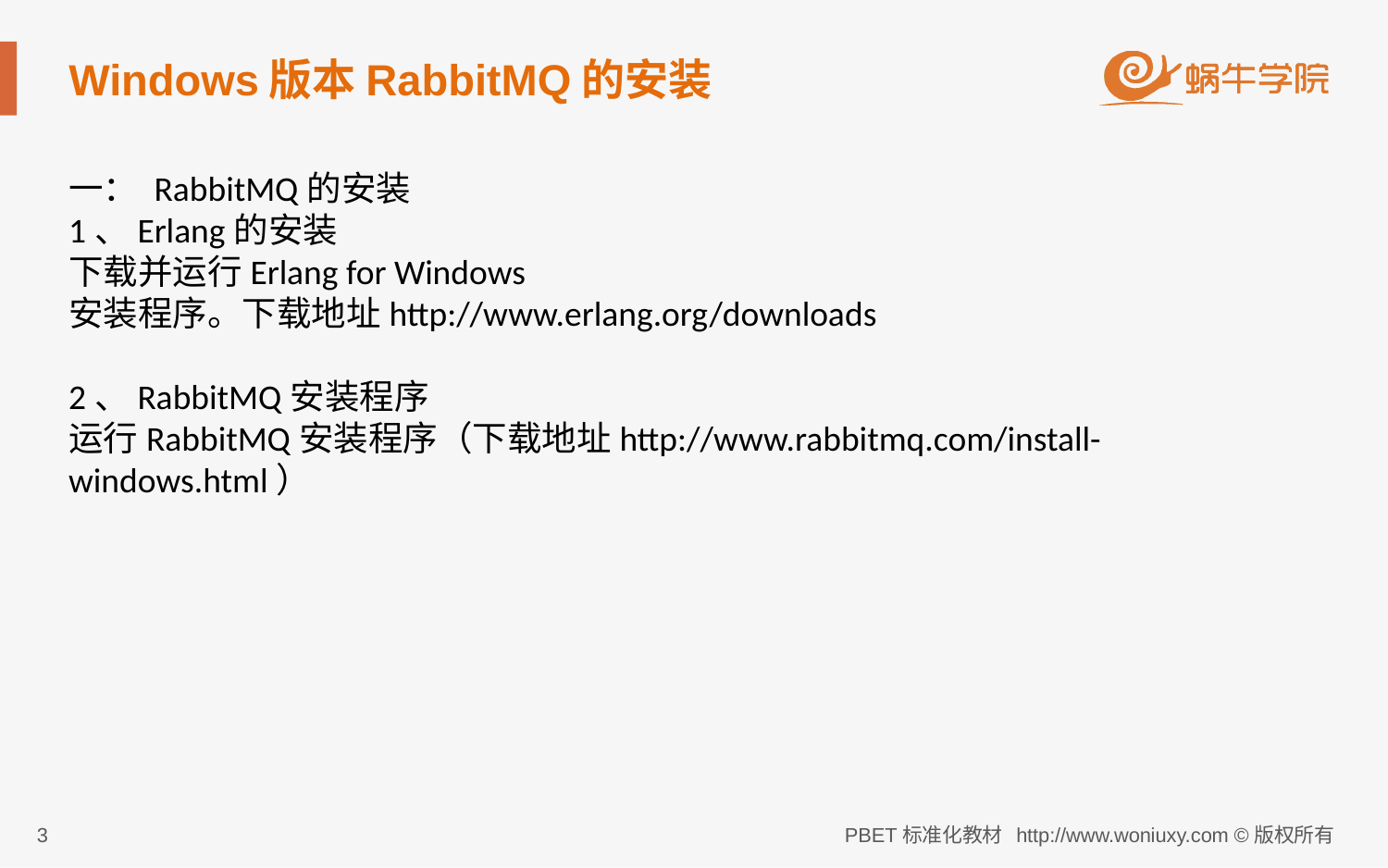

# Windows版本RabbitMQ的安装
一： RabbitMQ的安装
1、Erlang的安装
下载并运行Erlang for Windows 安装程序。下载地址http://www.erlang.org/downloads

2、RabbitMQ安装程序
运行RabbitMQ安装程序（下载地址http://www.rabbitmq.com/install-windows.html）